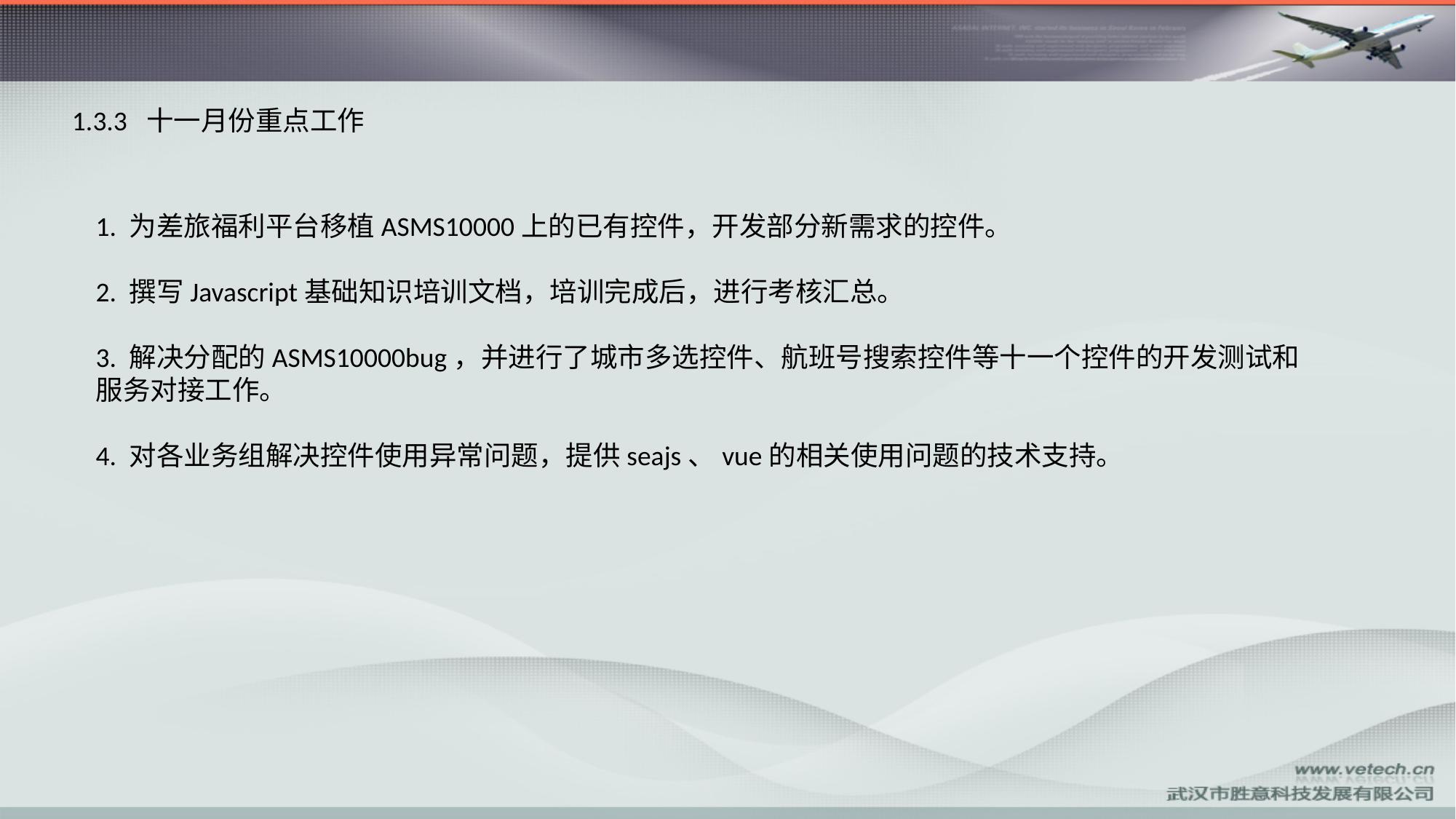

1.3.3  十一月份重点工作
1. 为差旅福利平台移植ASMS10000上的已有控件，开发部分新需求的控件。

2. 撰写Javascript基础知识培训文档，培训完成后，进行考核汇总。

3. 解决分配的ASMS10000bug，并进行了城市多选控件、航班号搜索控件等十一个控件的开发测试和服务对接工作。

4. 对各业务组解决控件使用异常问题，提供seajs、vue的相关使用问题的技术支持。